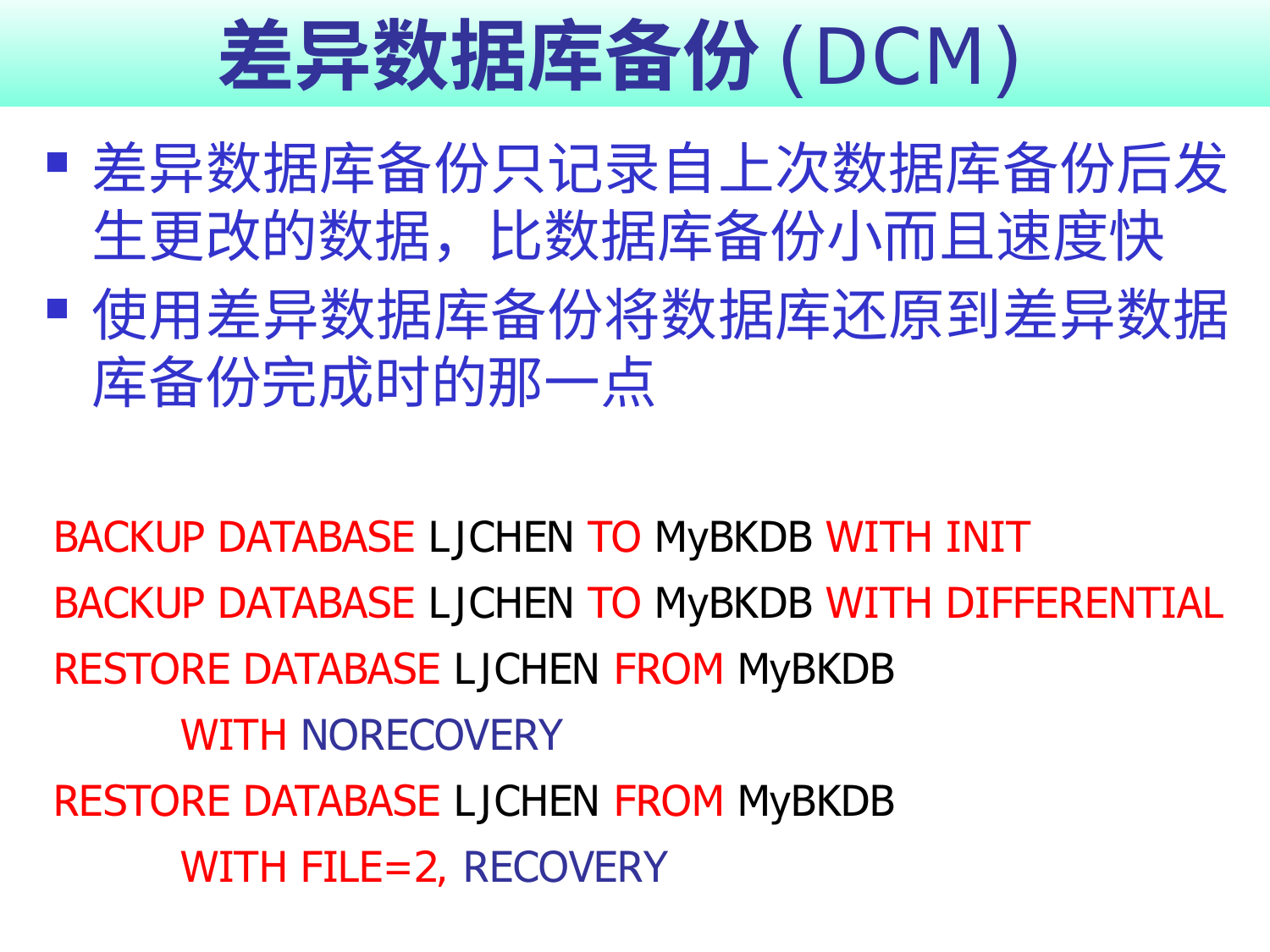

# 差异数据库备份(DCM)
差异数据库备份只记录自上次数据库备份后发生更改的数据，比数据库备份小而且速度快
使用差异数据库备份将数据库还原到差异数据库备份完成时的那一点
BACKUP DATABASE LJCHEN TO MyBKDB WITH INIT
BACKUP DATABASE LJCHEN TO MyBKDB WITH DIFFERENTIAL
RESTORE DATABASE LJCHEN FROM MyBKDB
	WITH NORECOVERY
RESTORE DATABASE LJCHEN FROM MyBKDB
	WITH FILE=2, RECOVERY